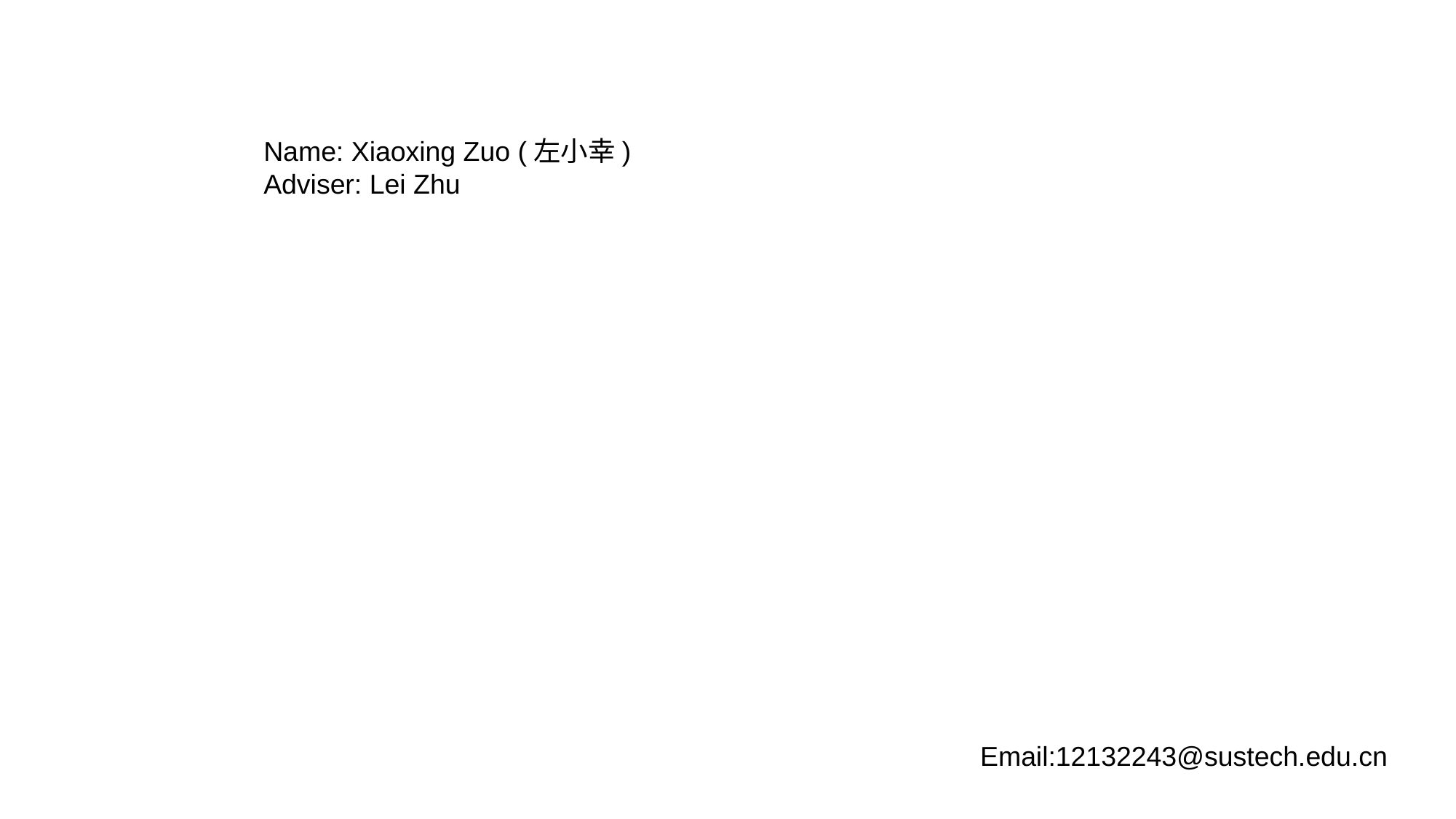

Name: Xiaoxing Zuo (左小幸)
Adviser: Lei Zhu
Email:12132243@sustech.edu.cn